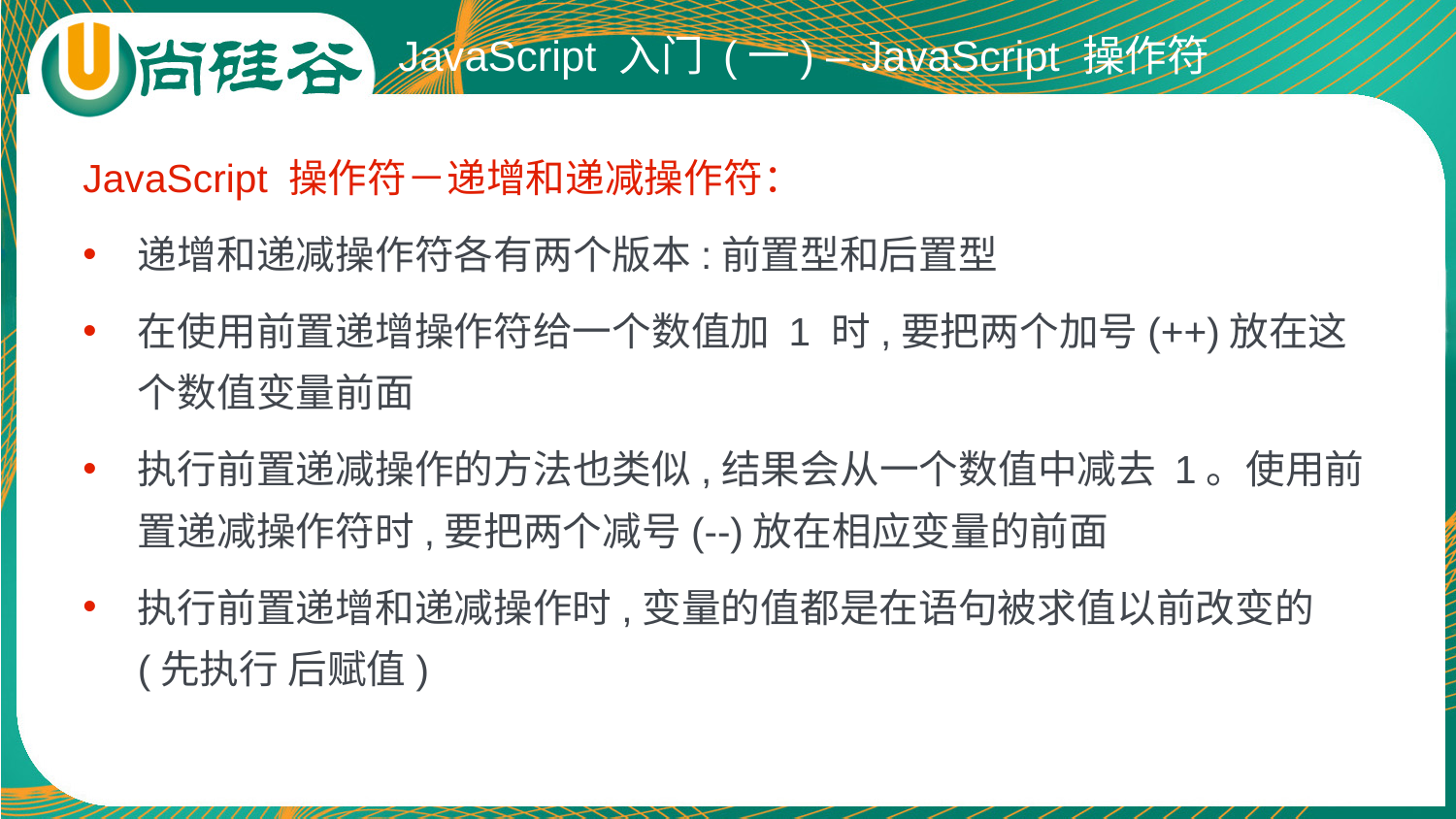

# JavaScript 入门 (一) – JavaScript 操作符
JavaScript 操作符－递增和递减操作符：
递增和递减操作符各有两个版本:前置型和后置型
在使用前置递增操作符给一个数值加 1 时,要把两个加号(++)放在这个数值变量前面
执行前置递减操作的方法也类似,结果会从一个数值中减去 1。使用前置递减操作符时,要把两个减号(--)放在相应变量的前面
执行前置递增和递减操作时,变量的值都是在语句被求值以前改变的 (先执行 后赋值)